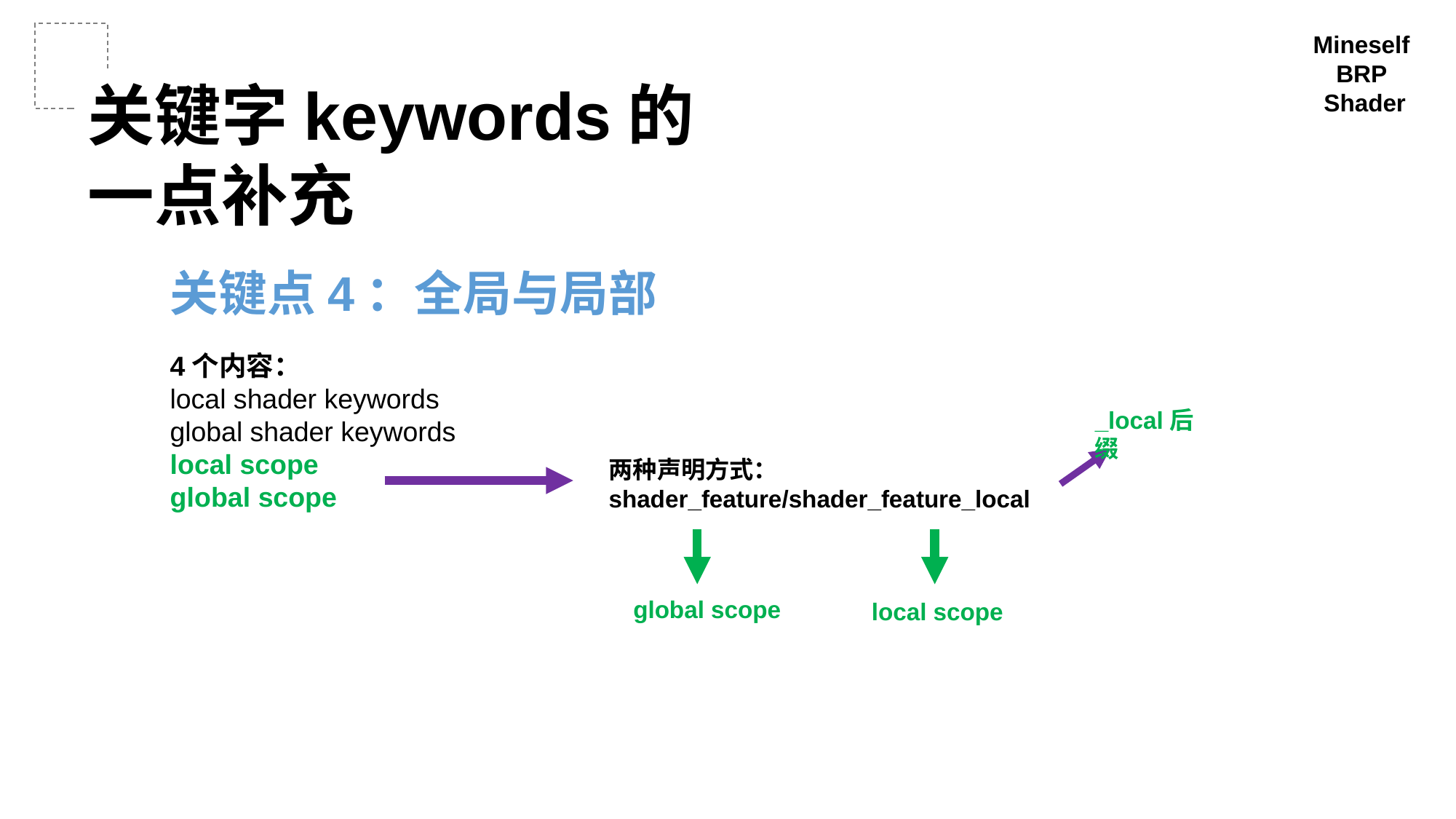

Mineself
BRP
Shader

关键字keywords的一点补充
关键点4：全局与局部
4个内容：
local shader keywords
global shader keywords
local scope
global scope
_local后缀
两种声明方式：
shader_feature/shader_feature_local
global scope
local scope